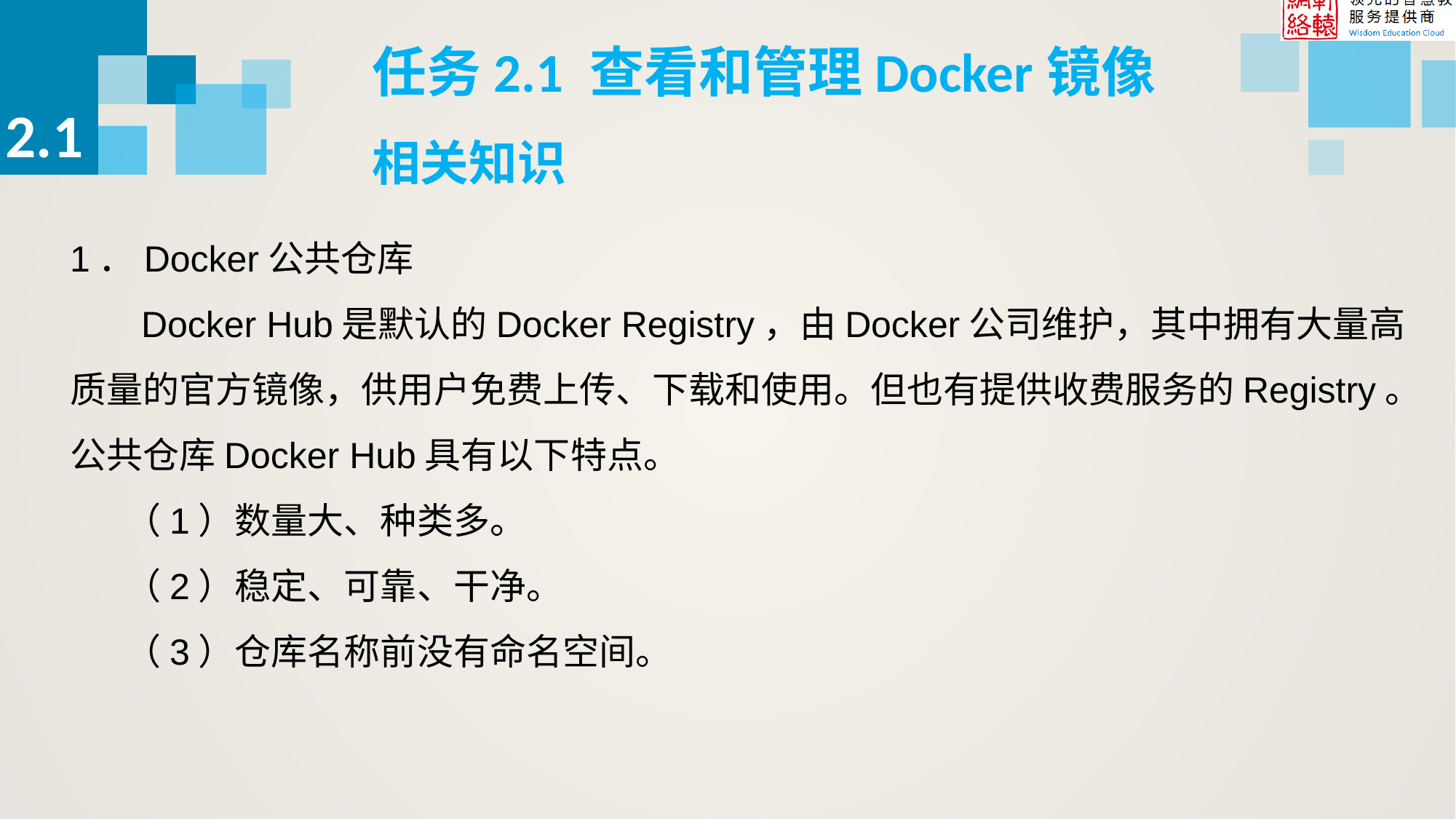

任务2.1 查看和管理Docker镜像
2.1
相关知识
1．Docker公共仓库
       Docker Hub是默认的Docker Registry，由Docker公司维护，其中拥有大量高质量的官方镜像，供用户免费上传、下载和使用。但也有提供收费服务的Registry。公共仓库Docker Hub具有以下特点。
（1）数量大、种类多。
（2）稳定、可靠、干净。
（3）仓库名称前没有命名空间。